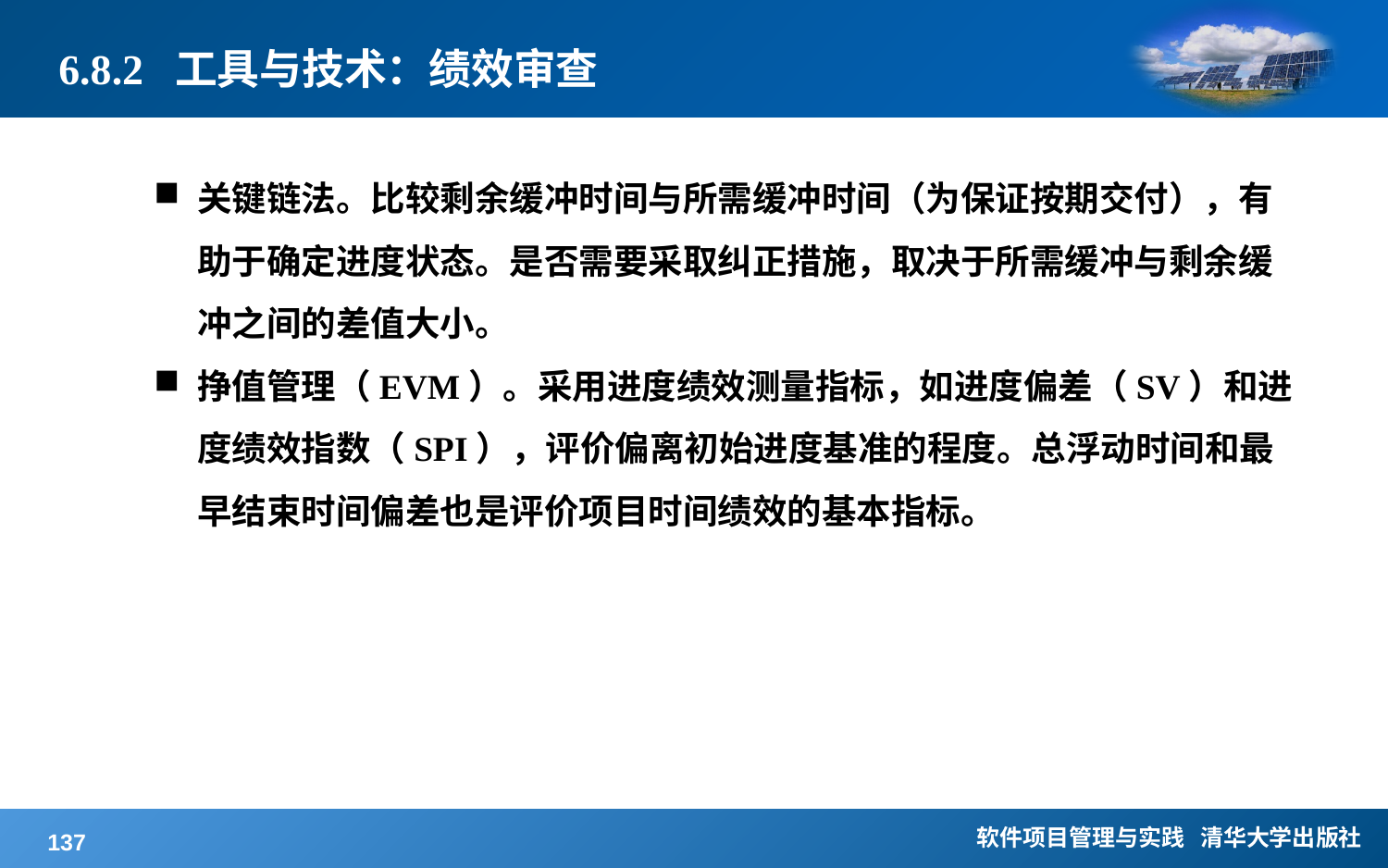

# 6.8.2  工具与技术：绩效审查
关键链法。比较剩余缓冲时间与所需缓冲时间（为保证按期交付），有助于确定进度状态。是否需要采取纠正措施，取决于所需缓冲与剩余缓冲之间的差值大小。
挣值管理（EVM）。采用进度绩效测量指标，如进度偏差（SV）和进度绩效指数（SPI），评价偏离初始进度基准的程度。总浮动时间和最早结束时间偏差也是评价项目时间绩效的基本指标。